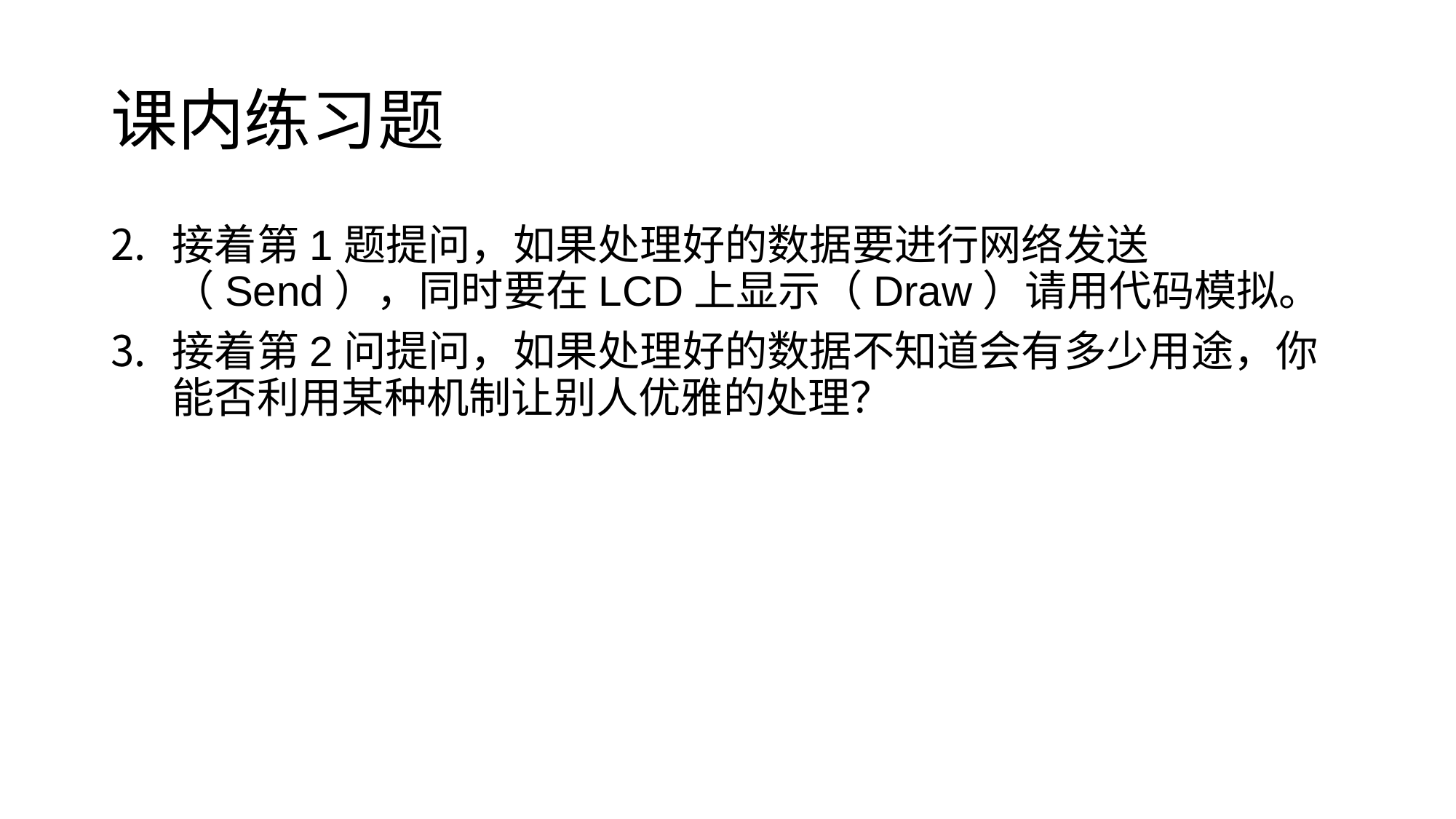

# 课内练习题
接着第1题提问，如果处理好的数据要进行网络发送（Send），同时要在LCD上显示（Draw）请用代码模拟。
接着第2问提问，如果处理好的数据不知道会有多少用途，你能否利用某种机制让别人优雅的处理？